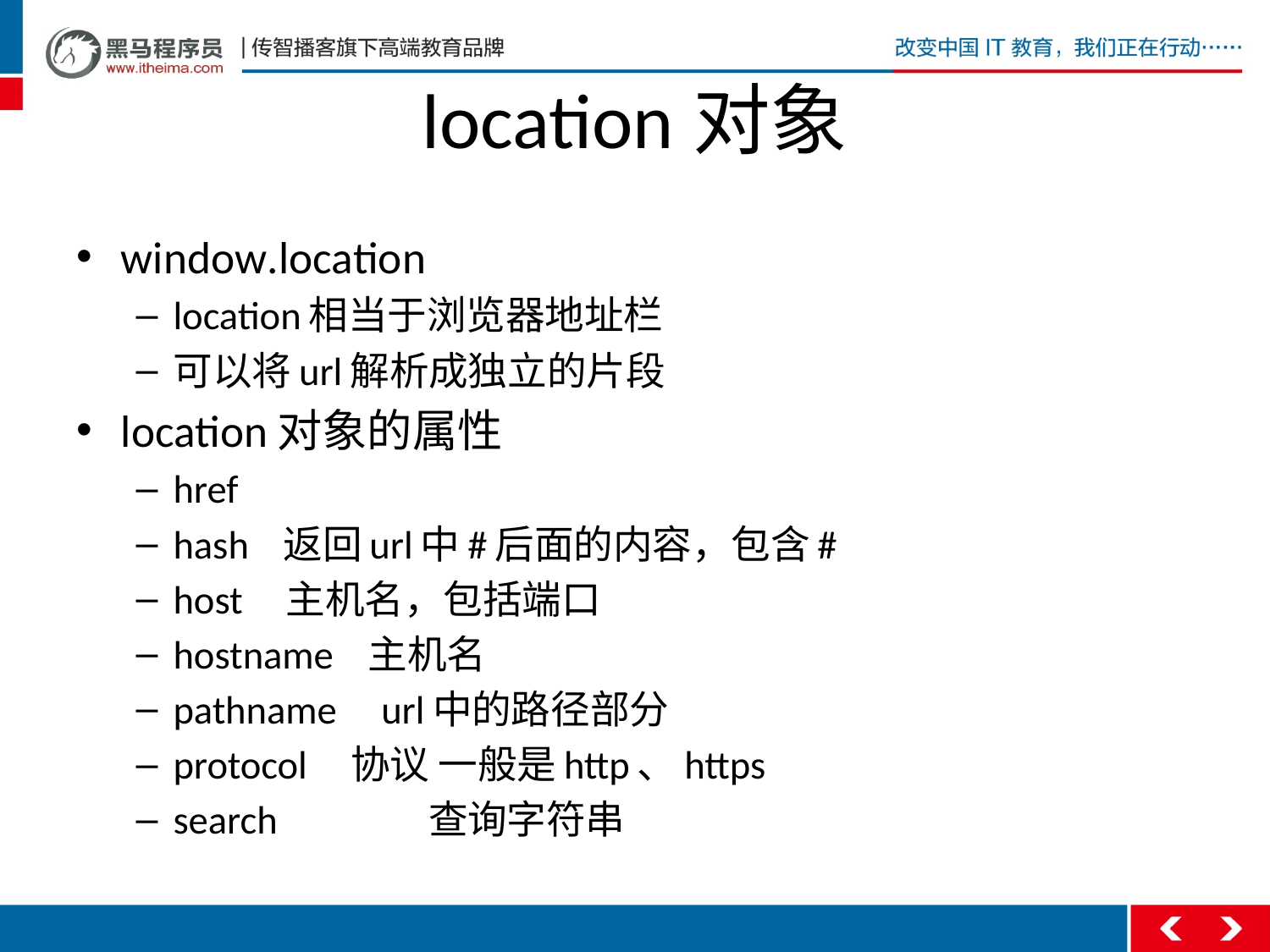

# location对象
window.location
location相当于浏览器地址栏
可以将url解析成独立的片段
location对象的属性
href
hash   返回url中#后面的内容，包含#
host    主机名，包括端口
hostname   主机名
pathname     url中的路径部分
protocol    协议 一般是http、https
search	     查询字符串